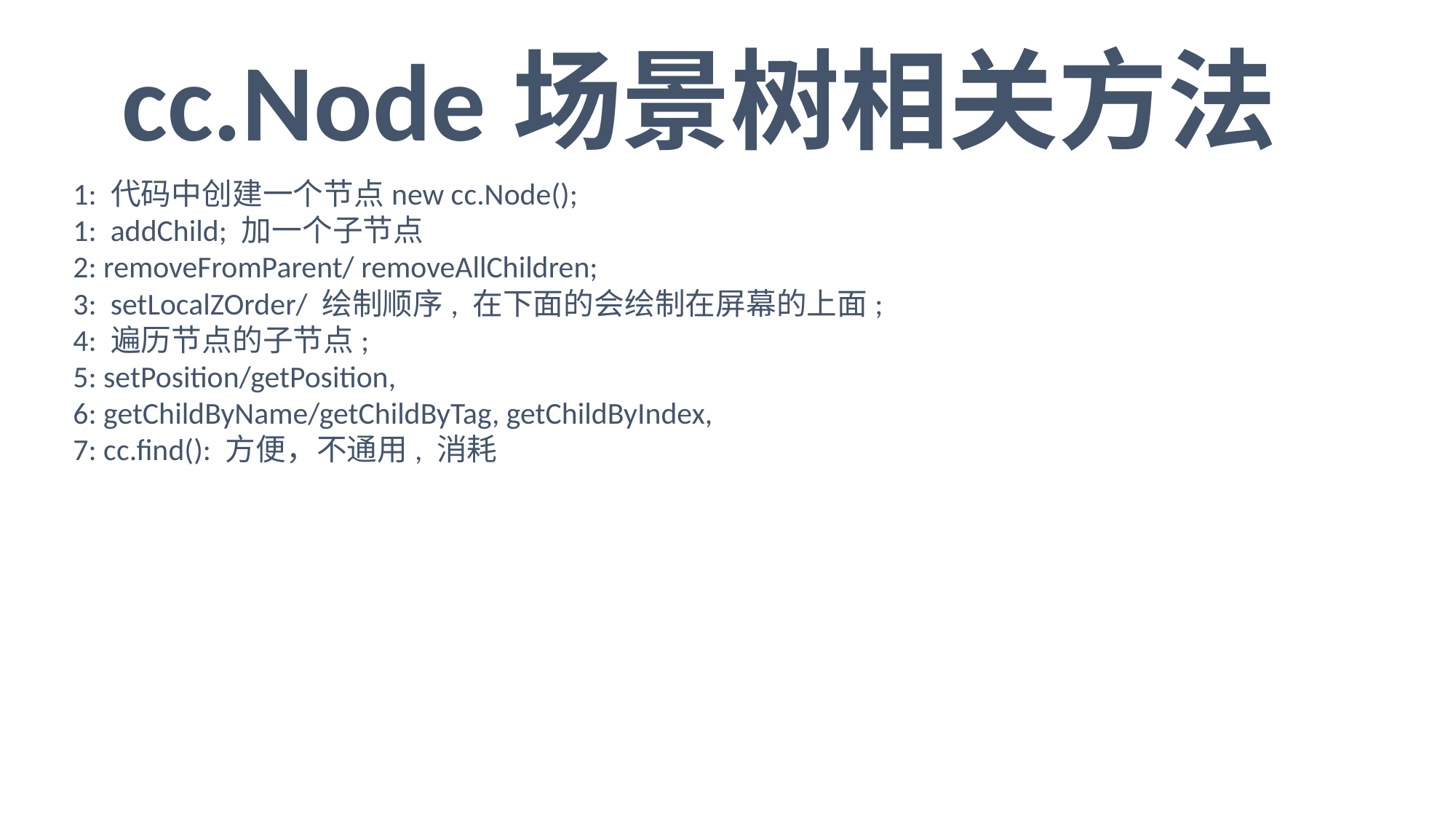

cc.Node场景树相关方法
1: 代码中创建一个节点new cc.Node();
1:  addChild; 加一个子节点
2: removeFromParent/ removeAllChildren;
3:  setLocalZOrder/ 绘制顺序, 在下面的会绘制在屏幕的上面;
4: 遍历节点的子节点;
5: setPosition/getPosition,
6: getChildByName/getChildByTag, getChildByIndex,
7: cc.find(): 方便，不通用, 消耗